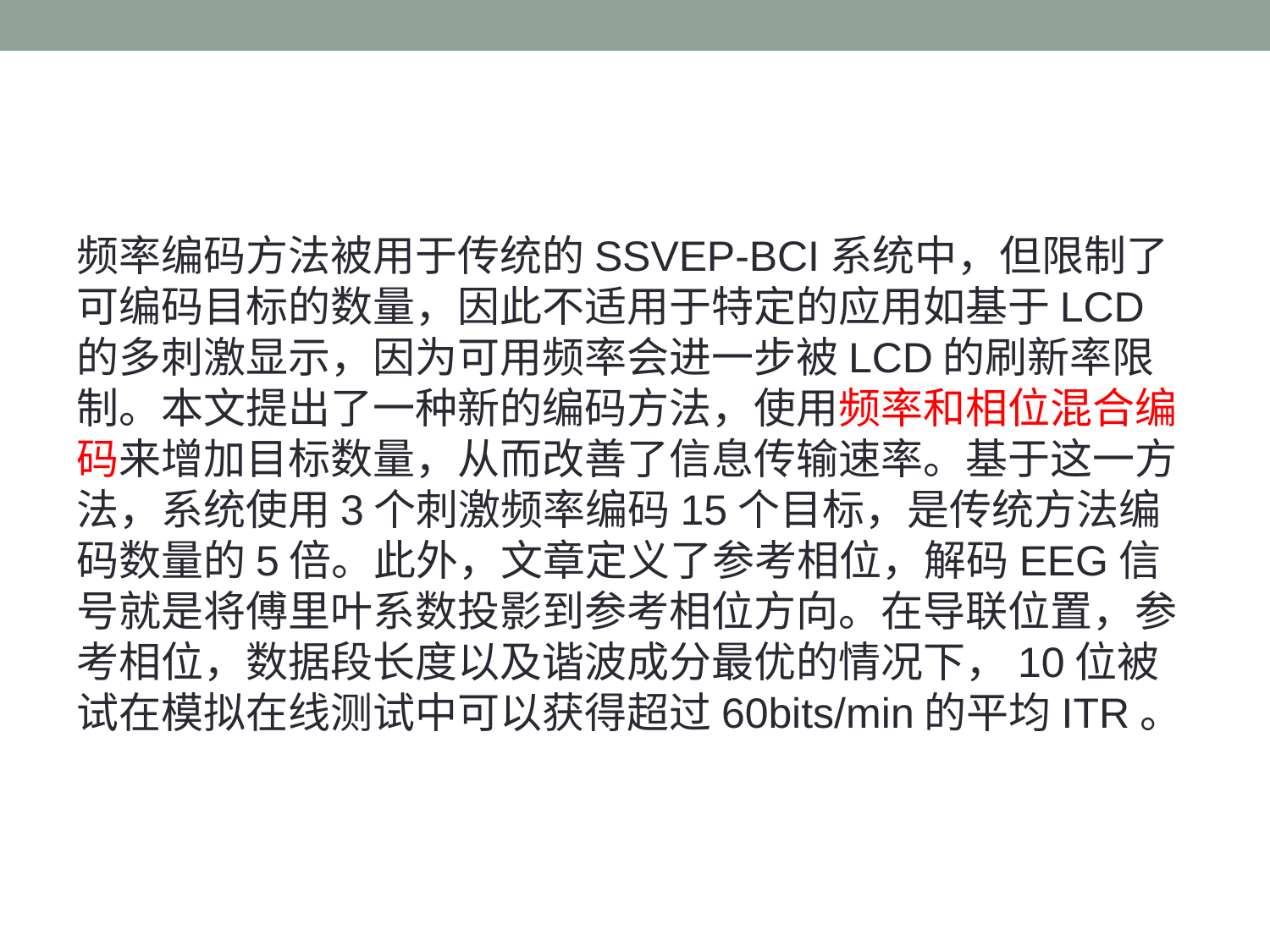

#
频率编码方法被用于传统的SSVEP-BCI系统中，但限制了可编码目标的数量，因此不适用于特定的应用如基于LCD的多刺激显示，因为可用频率会进一步被LCD的刷新率限制。本文提出了一种新的编码方法，使用频率和相位混合编码来增加目标数量，从而改善了信息传输速率。基于这一方法，系统使用3个刺激频率编码15个目标，是传统方法编码数量的5倍。此外，文章定义了参考相位，解码EEG信号就是将傅里叶系数投影到参考相位方向。在导联位置，参考相位，数据段长度以及谐波成分最优的情况下，10位被试在模拟在线测试中可以获得超过60bits/min的平均ITR。